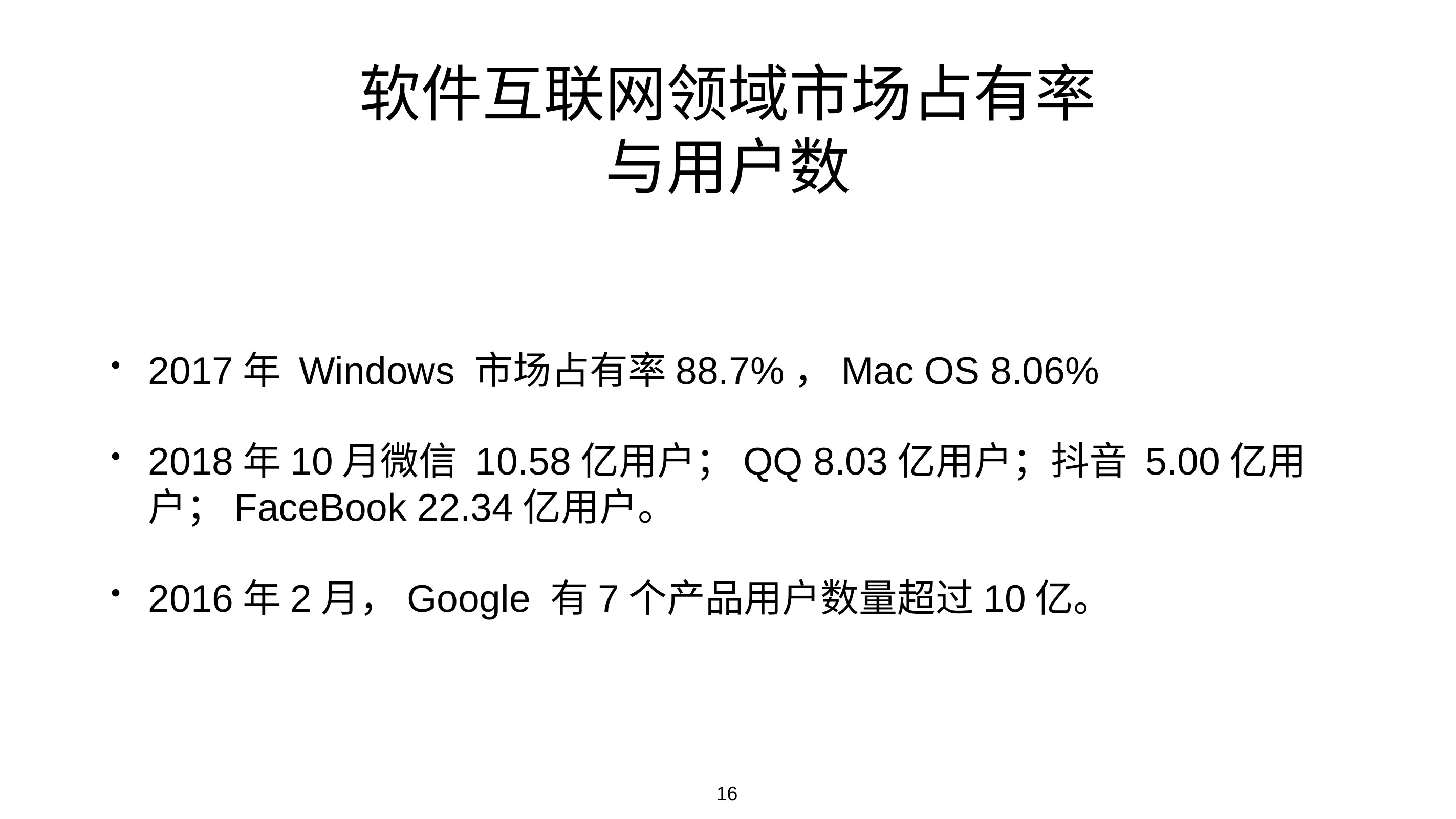

# 软件互联网领域市场占有率
与用户数
2017年 Windows 市场占有率88.7%，Mac OS 8.06%
2018年10月微信 10.58亿用户；QQ 8.03亿用户；抖音 5.00亿用户；FaceBook 22.34亿用户。
2016年2月，Google 有7个产品用户数量超过10亿。
16